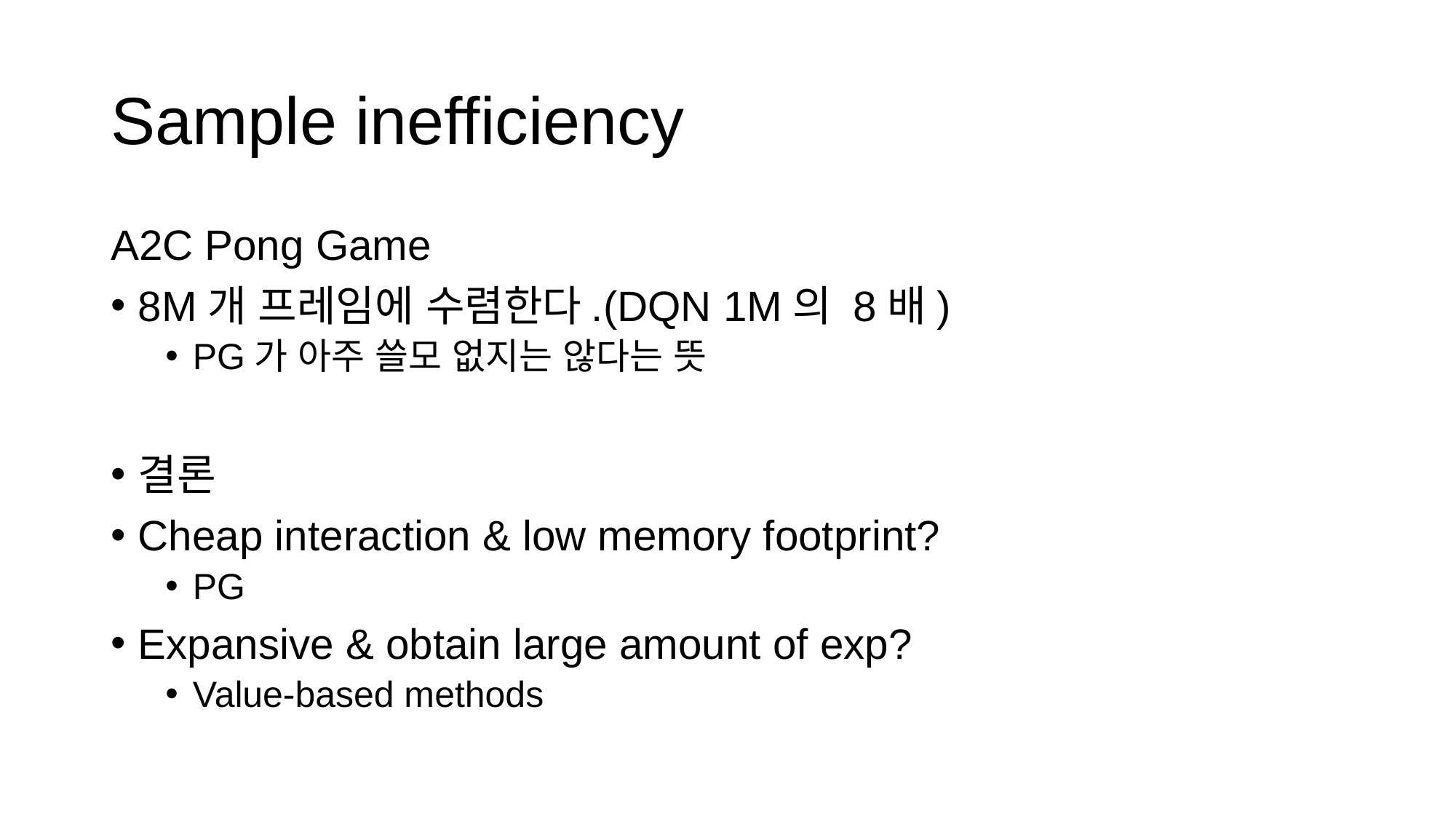

# Sample inefficiency
A2C Pong Game
8M개 프레임에 수렴한다.(DQN 1M의 8배)
PG가 아주 쓸모 없지는 않다는 뜻

결론
Cheap interaction & low memory footprint?
PG
Expansive & obtain large amount of exp?
Value-based methods